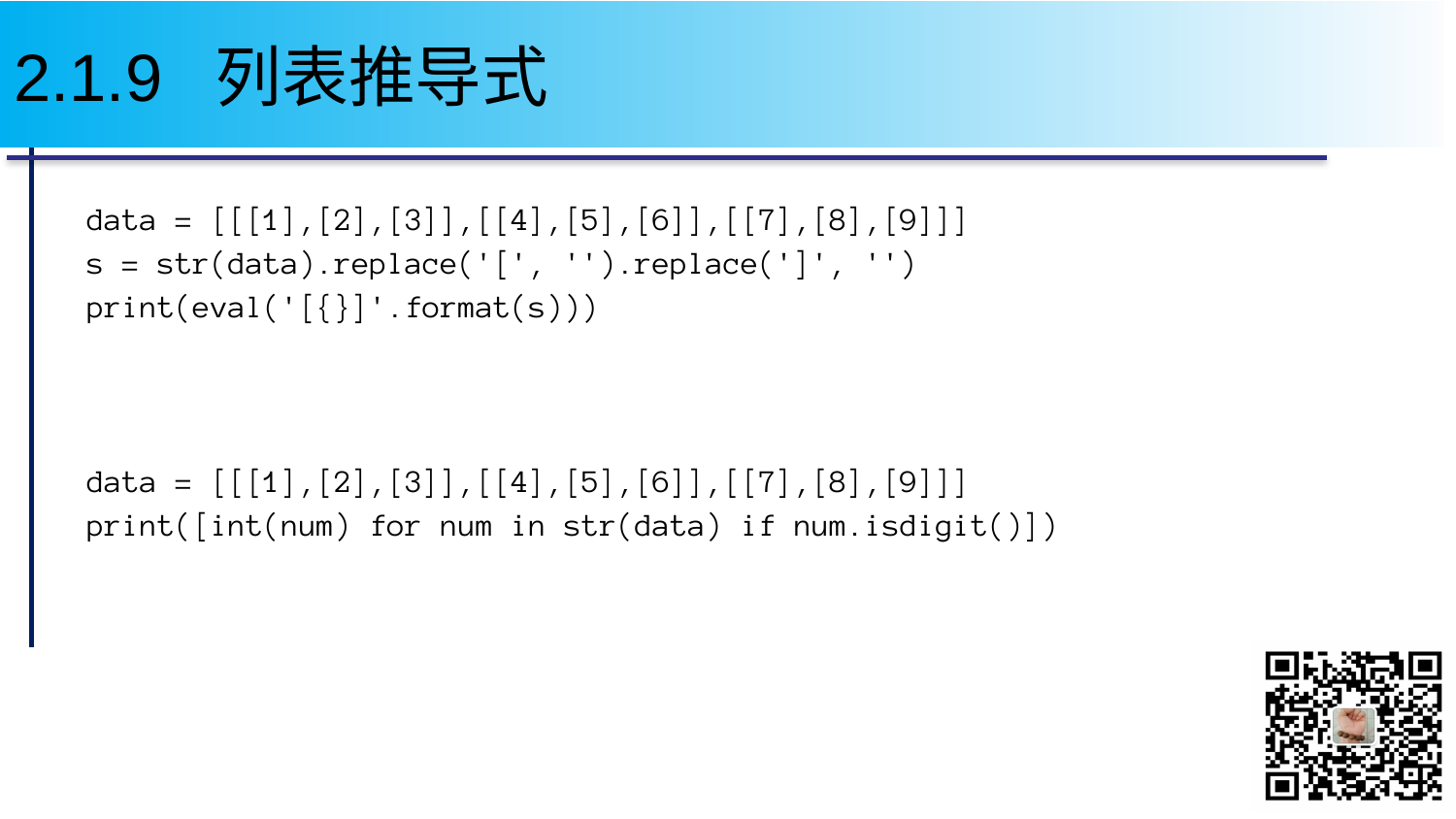

# 2.1.9  列表推导式
data = [[[1],[2],[3]],[[4],[5],[6]],[[7],[8],[9]]]
s = str(data).replace('[', '').replace(']', '')
print(eval('[{}]'.format(s)))

data = [[[1],[2],[3]],[[4],[5],[6]],[[7],[8],[9]]]
print([int(num) for num in str(data) if num.isdigit()])